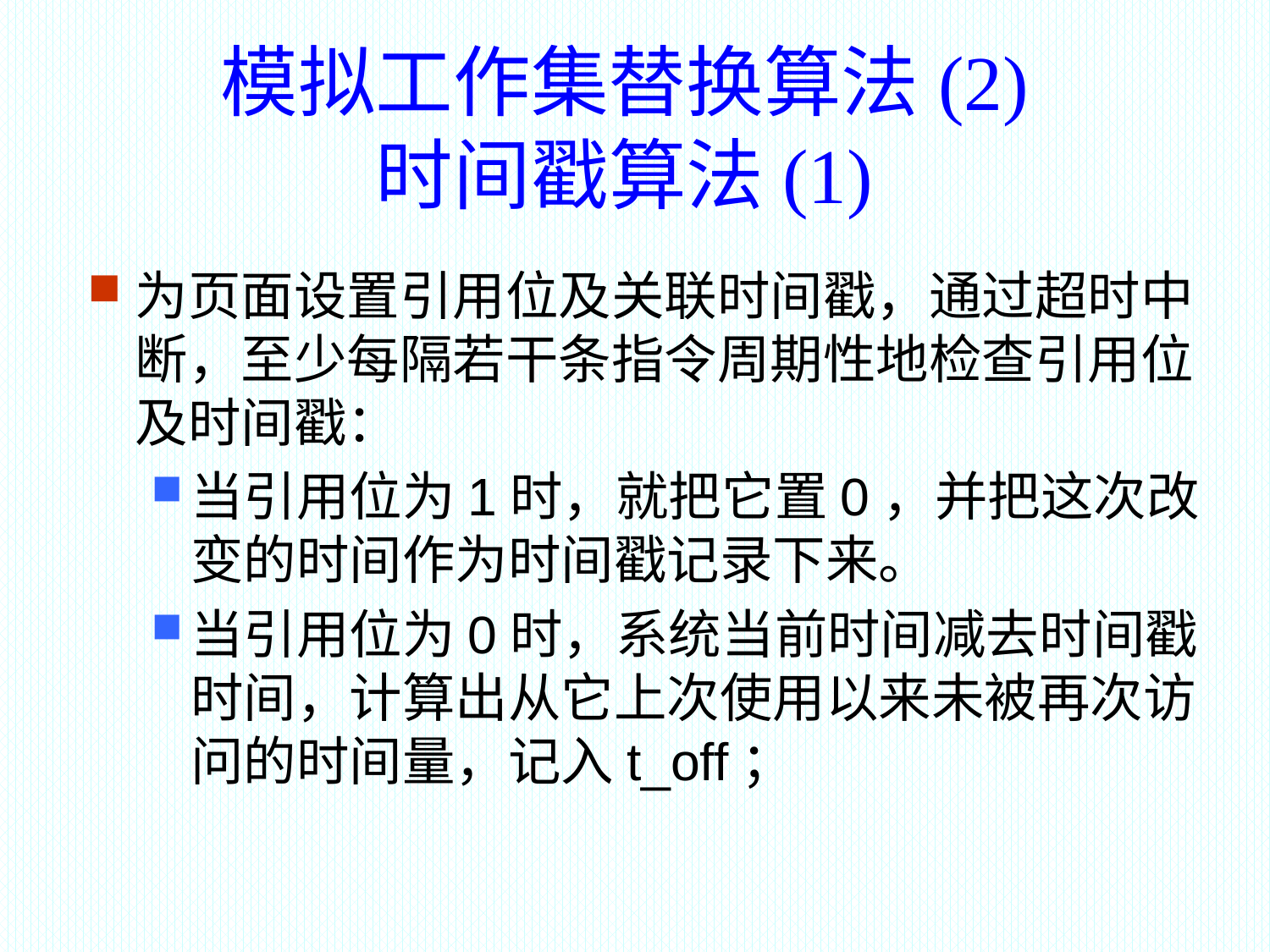

模拟工作集替换算法(2)
时间戳算法(1)
为页面设置引用位及关联时间戳，通过超时中断，至少每隔若干条指令周期性地检查引用位及时间戳：
当引用位为1时，就把它置0，并把这次改变的时间作为时间戳记录下来。
当引用位为0时，系统当前时间减去时间戳时间，计算出从它上次使用以来未被再次访问的时间量，记入t_off；